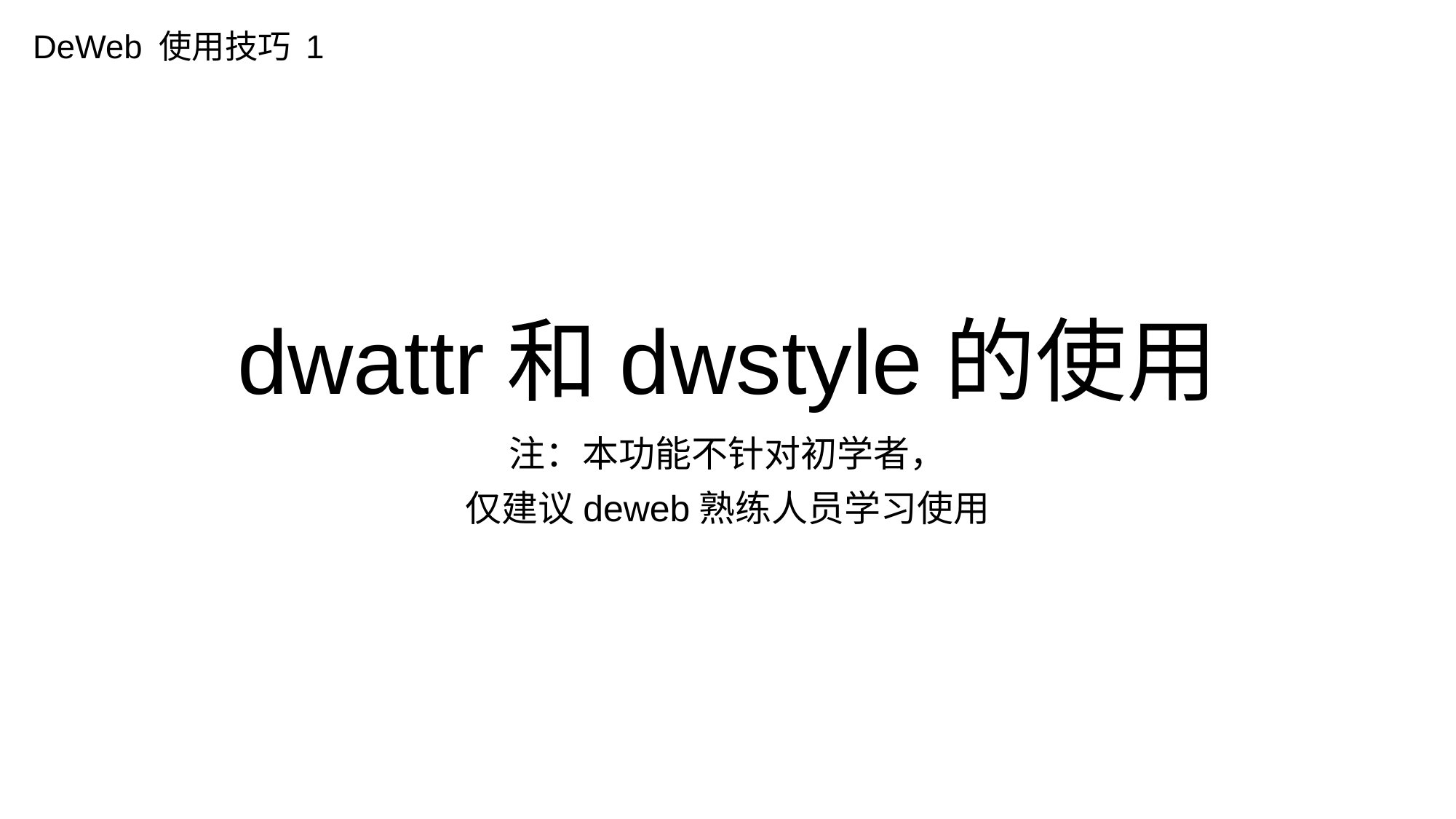

DeWeb 使用技巧 1
# dwattr和dwstyle的使用
注：本功能不针对初学者，
仅建议deweb熟练人员学习使用